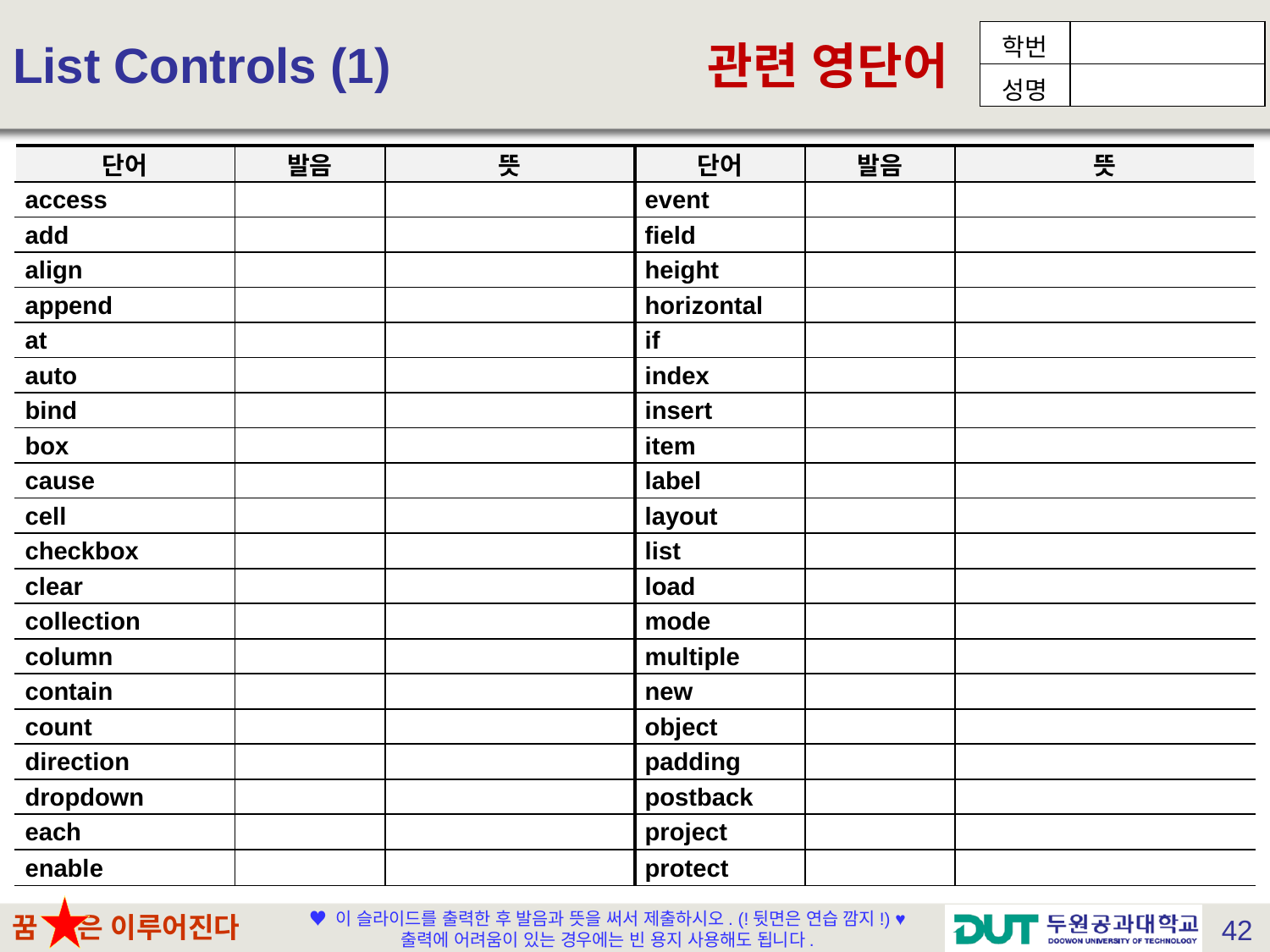

# List Controls (1)
| 단어 | 발음 | 뜻 | 단어 | 발음 | 뜻 |
| --- | --- | --- | --- | --- | --- |
| access |  |  | event |  |  |
| add |  |  | field |  |  |
| align |  |  | height |  |  |
| append |  |  | horizontal |  |  |
| at |  |  | if |  |  |
| auto |  |  | index |  |  |
| bind |  |  | insert |  |  |
| box |  |  | item |  |  |
| cause |  |  | label |  |  |
| cell |  |  | layout |  |  |
| checkbox |  |  | list |  |  |
| clear |  |  | load |  |  |
| collection |  |  | mode |  |  |
| column |  |  | multiple |  |  |
| contain |  |  | new |  |  |
| count |  |  | object |  |  |
| direction |  |  | padding |  |  |
| dropdown |  |  | postback |  |  |
| each |  |  | project |  |  |
| enable |  |  | protect |  |  |